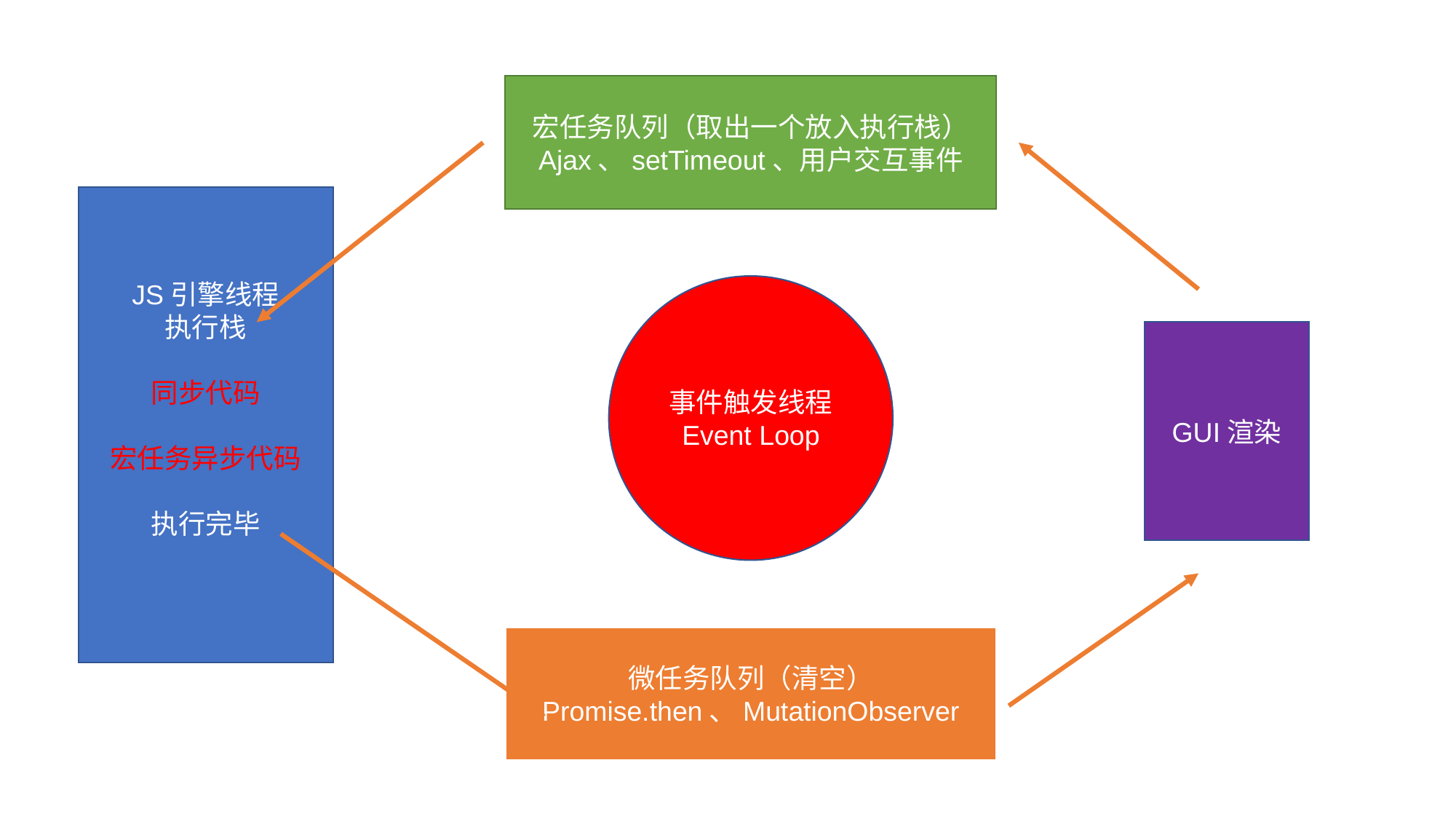

宏任务队列（取出一个放入执行栈）
Ajax、setTimeout、用户交互事件
JS引擎线程
执行栈

同步代码

宏任务异步代码

执行完毕

事件触发线程
Event Loop
GUI渲染
微任务队列（清空）
Promise.then、MutationObserver